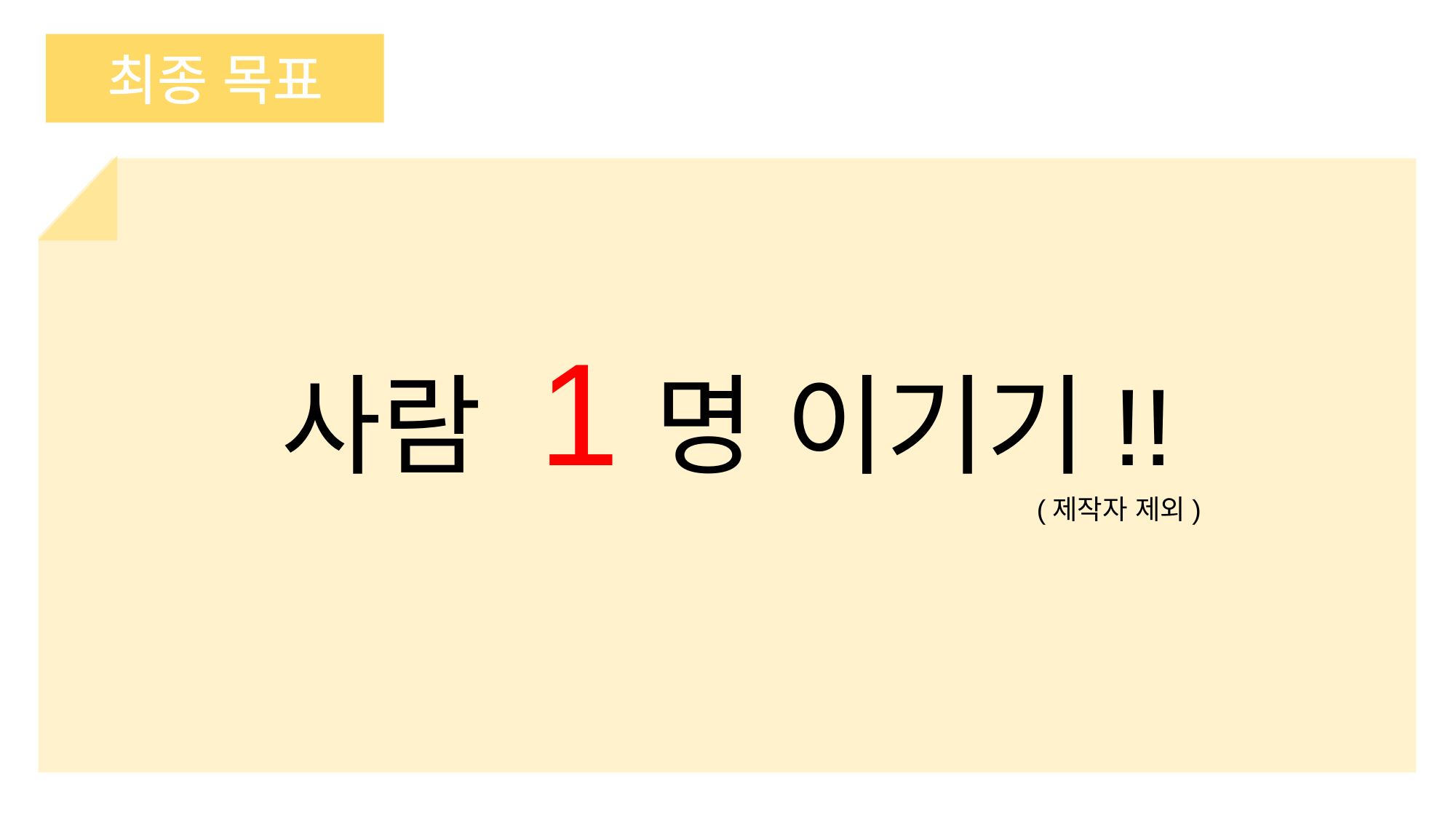

최종 목표

사람 1명 이기기!!
(제작자 제외)